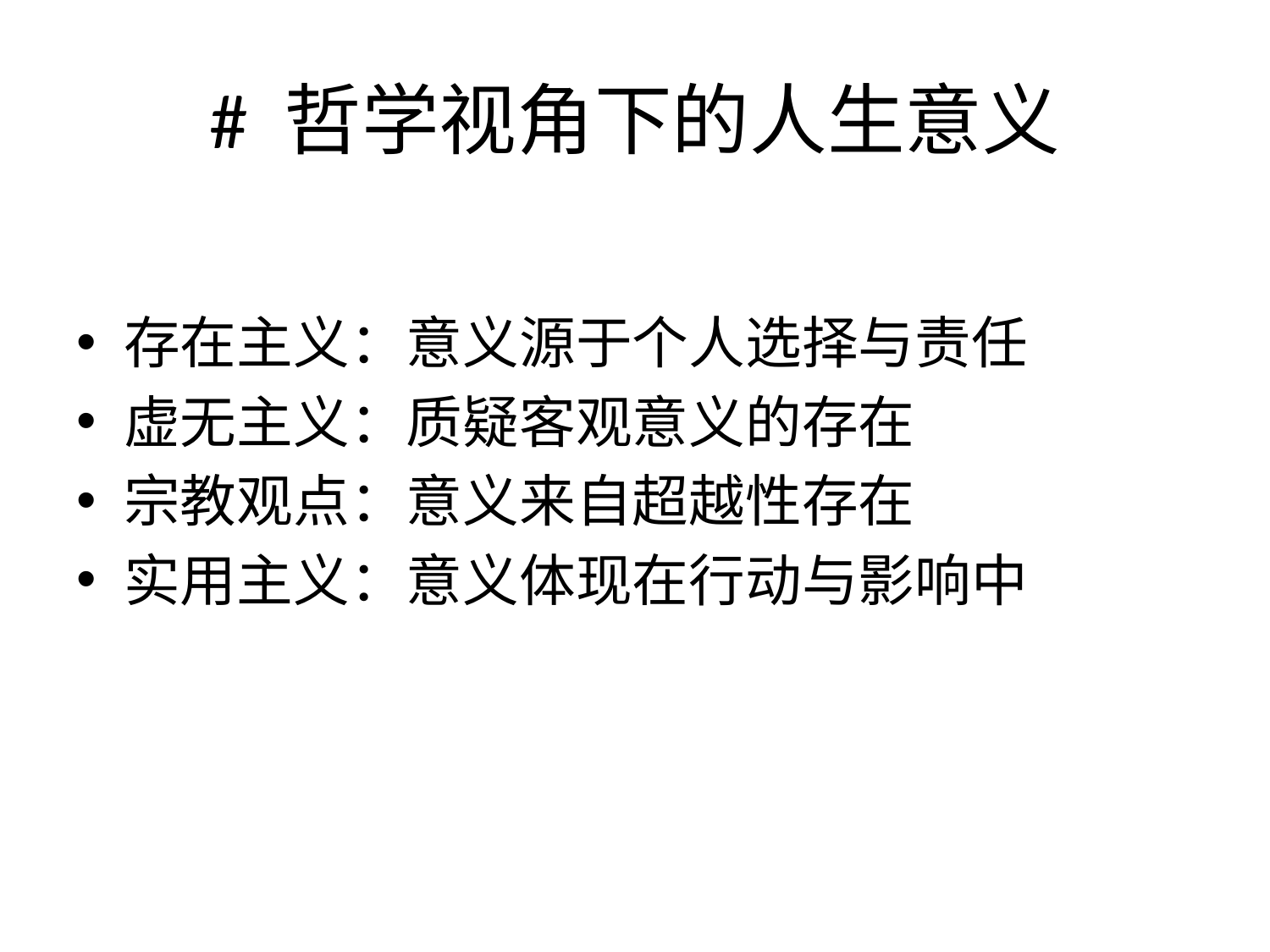

# # 哲学视角下的人生意义

存在主义：意义源于个人选择与责任
虚无主义：质疑客观意义的存在
宗教观点：意义来自超越性存在
实用主义：意义体现在行动与影响中